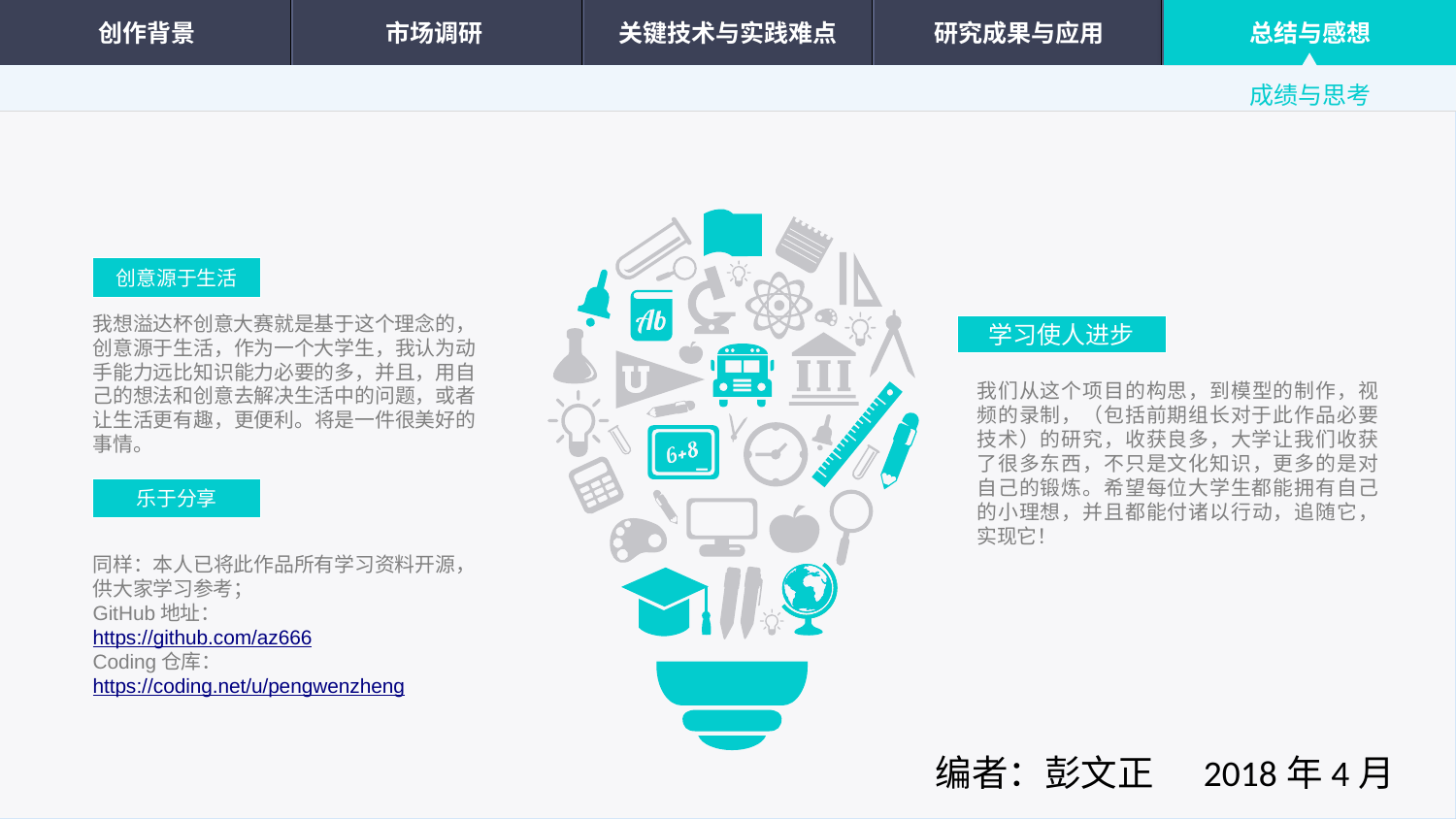

创作背景
市场调研
关键技术与实践难点
研究成果与应用
总结与感想
成绩与思考

创意源于生活
我想溢达杯创意大赛就是基于这个理念的，
创意源于生活，作为一个大学生，我认为动手能力远比知识能力必要的多，并且，用自己的想法和创意去解决生活中的问题，或者让生活更有趣，更便利。将是一件很美好的事情。
学习使人进步
我们从这个项目的构思，到模型的制作，视频的录制，（包括前期组长对于此作品必要技术）的研究，收获良多，大学让我们收获了很多东西，不只是文化知识，更多的是对自己的锻炼。希望每位大学生都能拥有自己的小理想，并且都能付诸以行动，追随它，实现它！
乐于分享
同样：本人已将此作品所有学习资料开源，
供大家学习参考；
GitHub地址：
https://github.com/az666
Coding仓库：
https://coding.net/u/pengwenzheng

编者：彭文正     2018年4月